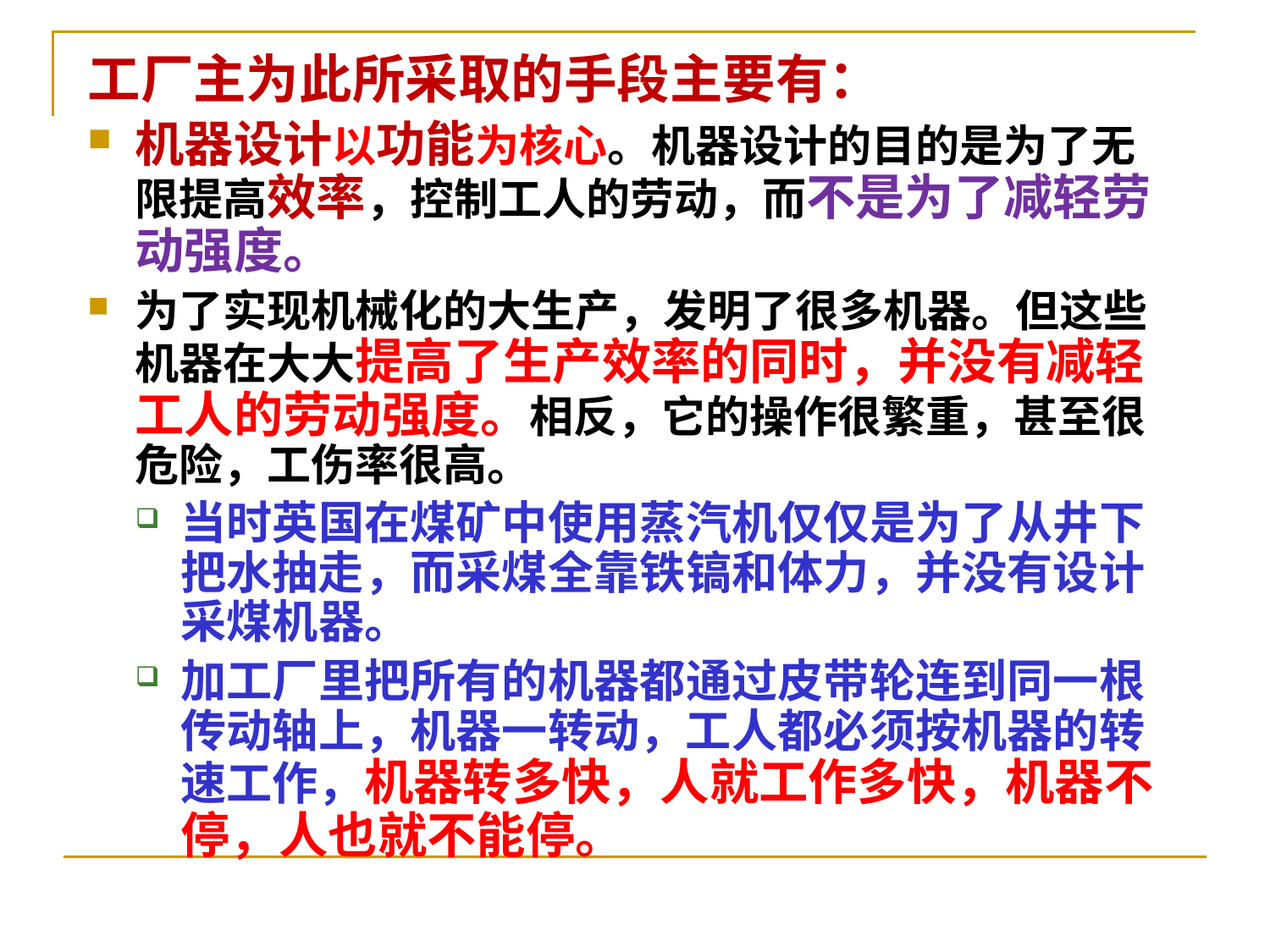

工厂主为此所采取的手段主要有：
机器设计以功能为核心。机器设计的目的是为了无限提高效率，控制工人的劳动，而不是为了减轻劳动强度。
为了实现机械化的大生产，发明了很多机器。但这些机器在大大提高了生产效率的同时，并没有减轻工人的劳动强度。相反，它的操作很繁重，甚至很危险，工伤率很高。
当时英国在煤矿中使用蒸汽机仅仅是为了从井下把水抽走，而采煤全靠铁镐和体力，并没有设计采煤机器。
加工厂里把所有的机器都通过皮带轮连到同一根传动轴上，机器一转动，工人都必须按机器的转速工作，机器转多快，人就工作多快，机器不停，人也就不能停。

32